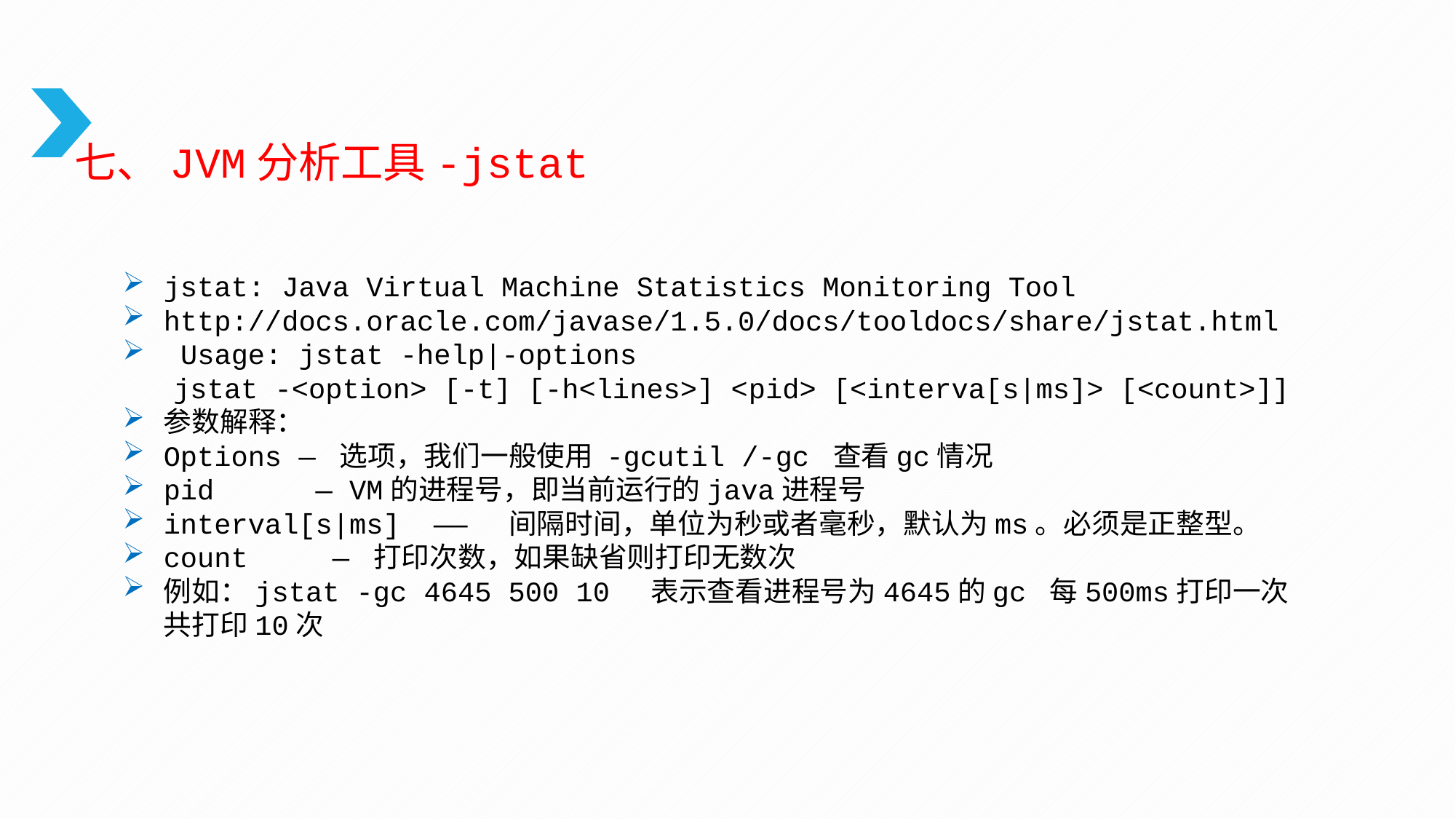

七、JVM分析工具-jstat
jstat: Java Virtual Machine Statistics Monitoring Tool
http://docs.oracle.com/javase/1.5.0/docs/tooldocs/share/jstat.html
 Usage: jstat -help|-options
   jstat -<option> [-t] [-h<lines>] <pid> [<interva[s|ms]> [<count>]]
参数解释：
Options — 选项，我们一般使用 -gcutil /-gc 查看gc情况
pid      — VM的进程号，即当前运行的java进程号
interval[s|ms]  ——  间隔时间，单位为秒或者毫秒，默认为ms。必须是正整型。
count     — 打印次数，如果缺省则打印无数次
例如：jstat -gc 4645 500 10  表示查看进程号为4645的gc 每500ms打印一次  共打印10次